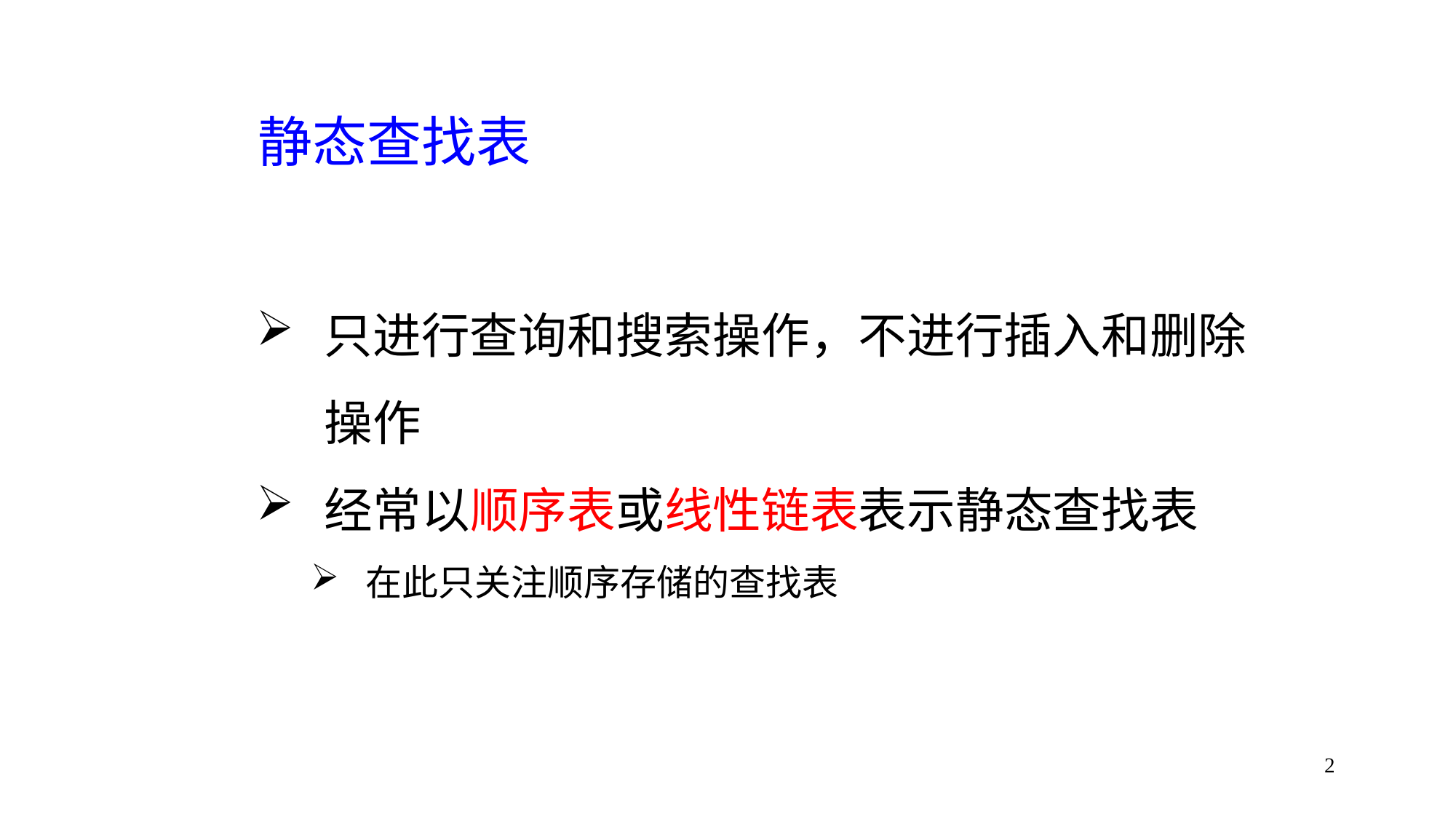

静态查找表
只进行查询和搜索操作，不进行插入和删除操作
经常以顺序表或线性链表表示静态查找表
在此只关注顺序存储的查找表
2